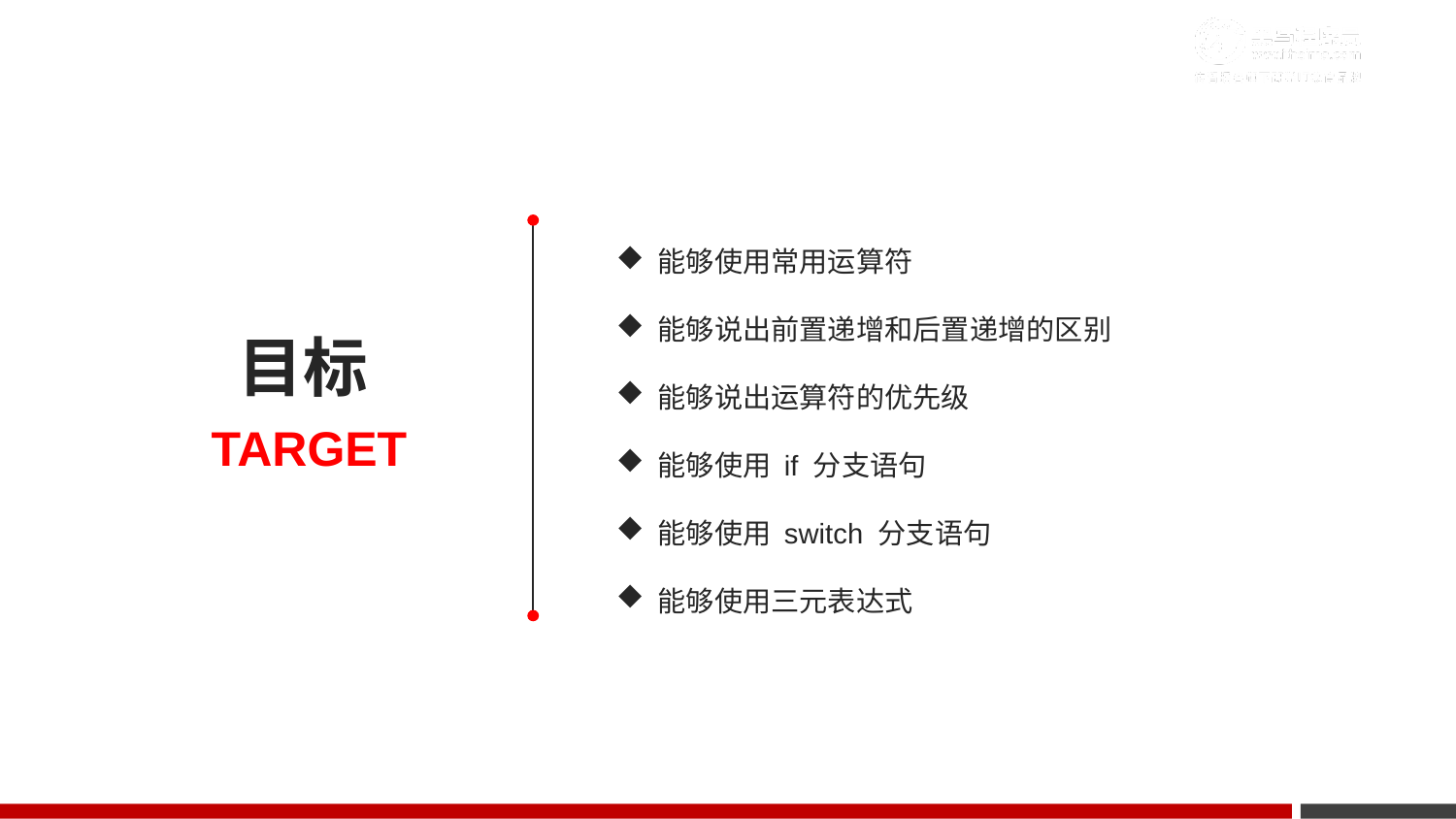

能够使用常用运算符
 能够说出前置递增和后置递增的区别
 能够说出运算符的优先级
 能够使用 if 分支语句
 能够使用 switch 分支语句
 能够使用三元表达式

目标
TARGET